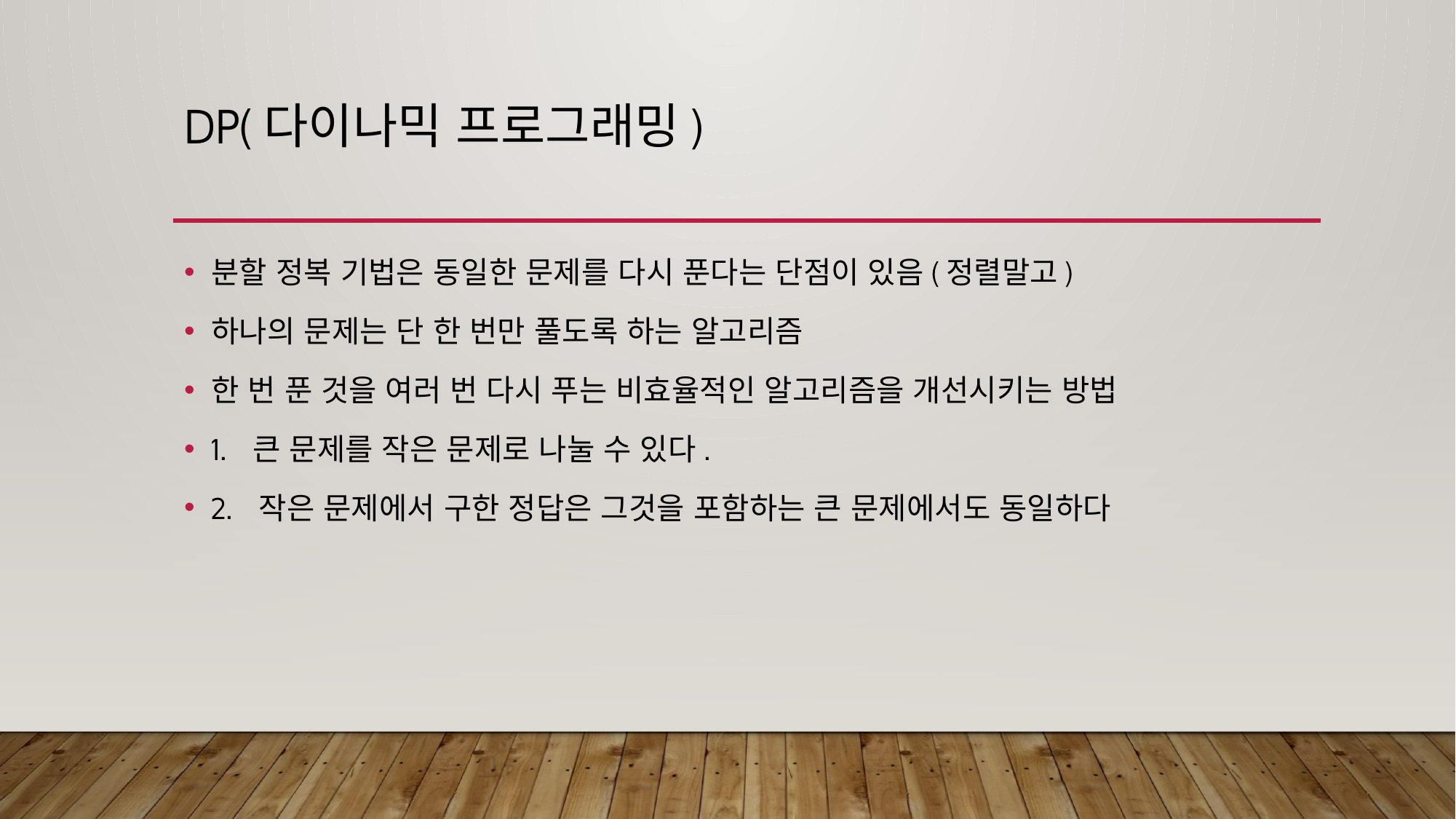

# DP(다이나믹 프로그래밍)
분할 정복 기법은 동일한 문제를 다시 푼다는 단점이 있음(정렬말고)
하나의 문제는 단 한 번만 풀도록 하는 알고리즘
한 번 푼 것을 여러 번 다시 푸는 비효율적인 알고리즘을 개선시키는 방법
1.  큰 문제를 작은 문제로 나눌 수 있다.
2.  작은 문제에서 구한 정답은 그것을 포함하는 큰 문제에서도 동일하다